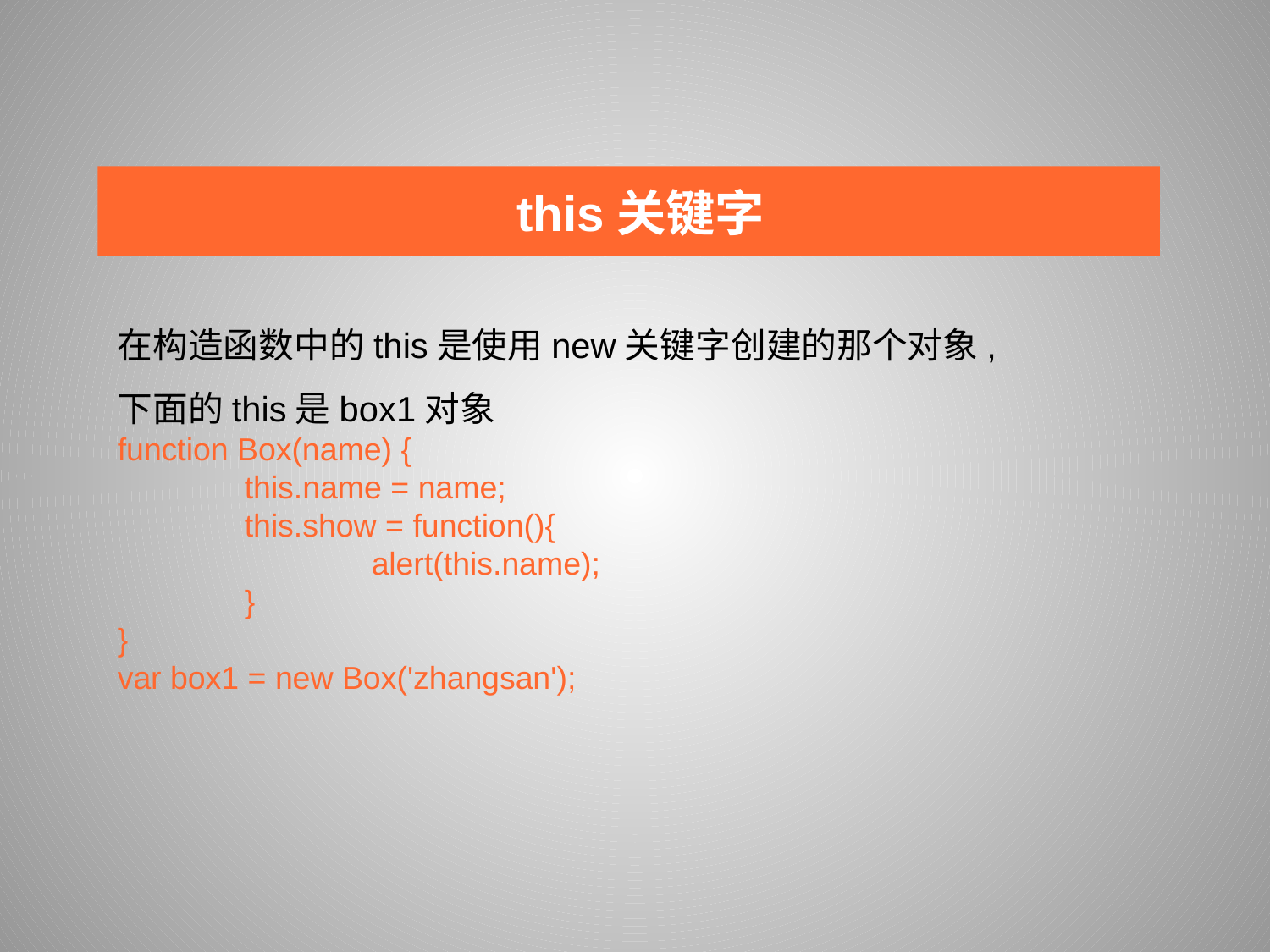

this关键字
在构造函数中的this是使用new关键字创建的那个对象,
下面的this是box1对象
function Box(name) {
	this.name = name;
	this.show = function(){
		alert(this.name);
     	}
}
var box1 = new Box('zhangsan');